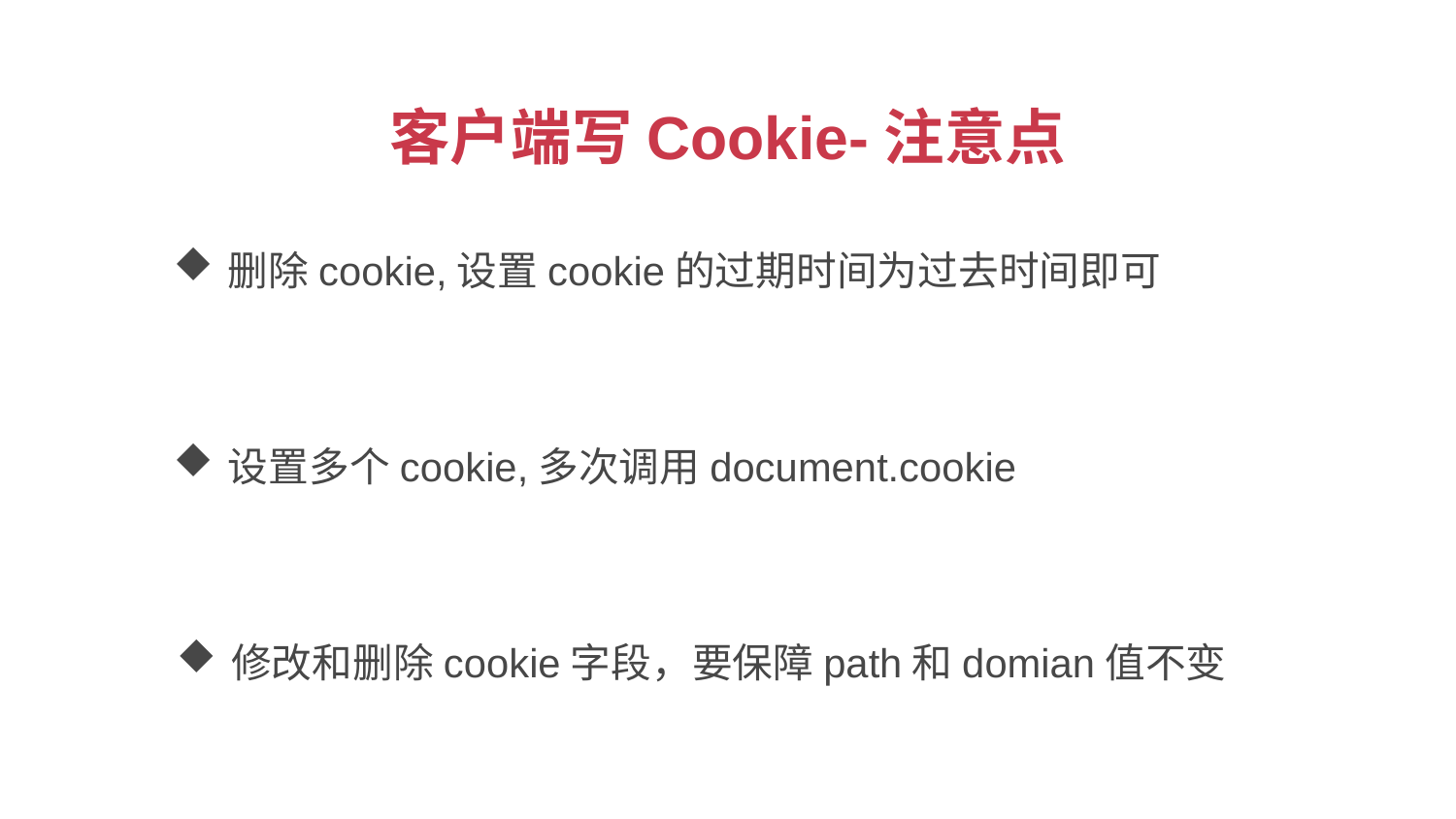

客户端写Cookie-注意点
删除cookie,设置cookie的过期时间为过去时间即可
设置多个cookie,多次调用document.cookie
修改和删除cookie字段，要保障path和domian值不变